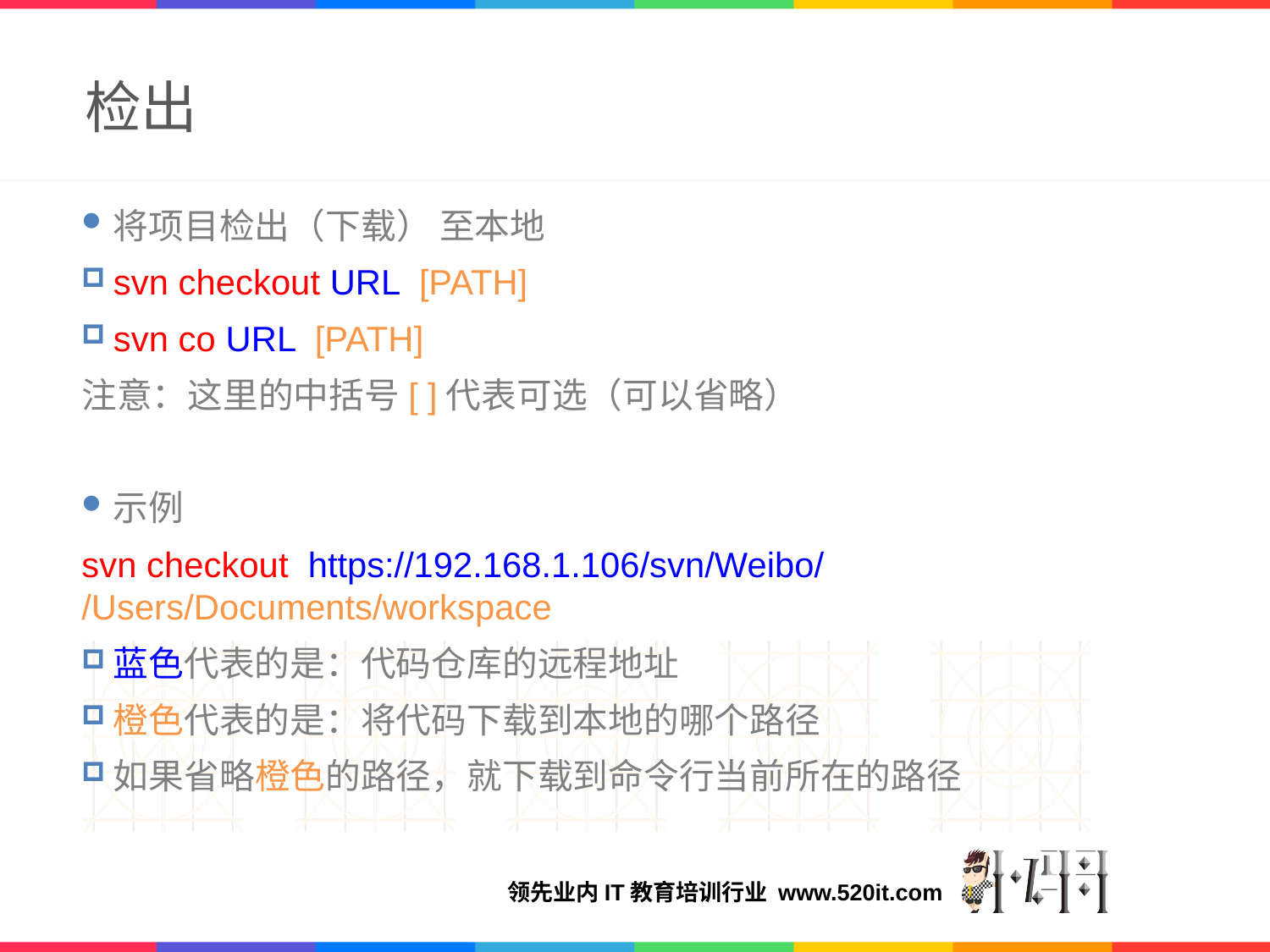

# 检出
将项目检出（下载） 至本地
svn checkout URL  [PATH]
svn co URL  [PATH]
注意：这里的中括号[ ]代表可选（可以省略）

示例
svn checkout  https://192.168.1.106/svn/Weibo/ /Users/Documents/workspace
蓝色代表的是：代码仓库的远程地址
橙色代表的是：将代码下载到本地的哪个路径
如果省略橙色的路径，就下载到命令行当前所在的路径